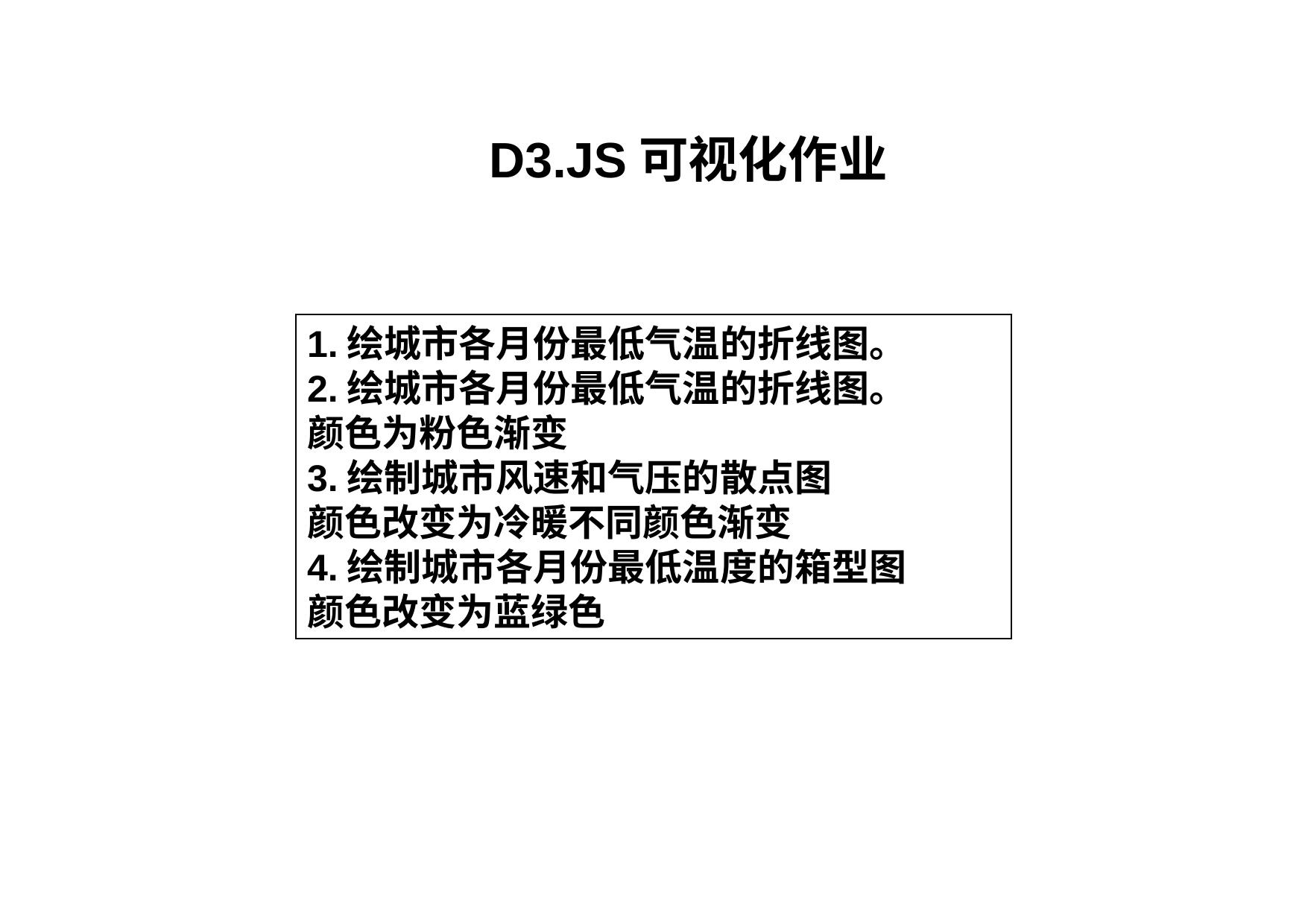

D3.JS可视化作业
1.绘城市各月份最低气温的折线图。
2.绘城市各月份最低气温的折线图。
颜色为粉色渐变
3.绘制城市风速和气压的散点图
颜色改变为冷暖不同颜色渐变
4.绘制城市各月份最低温度的箱型图
颜色改变为蓝绿色